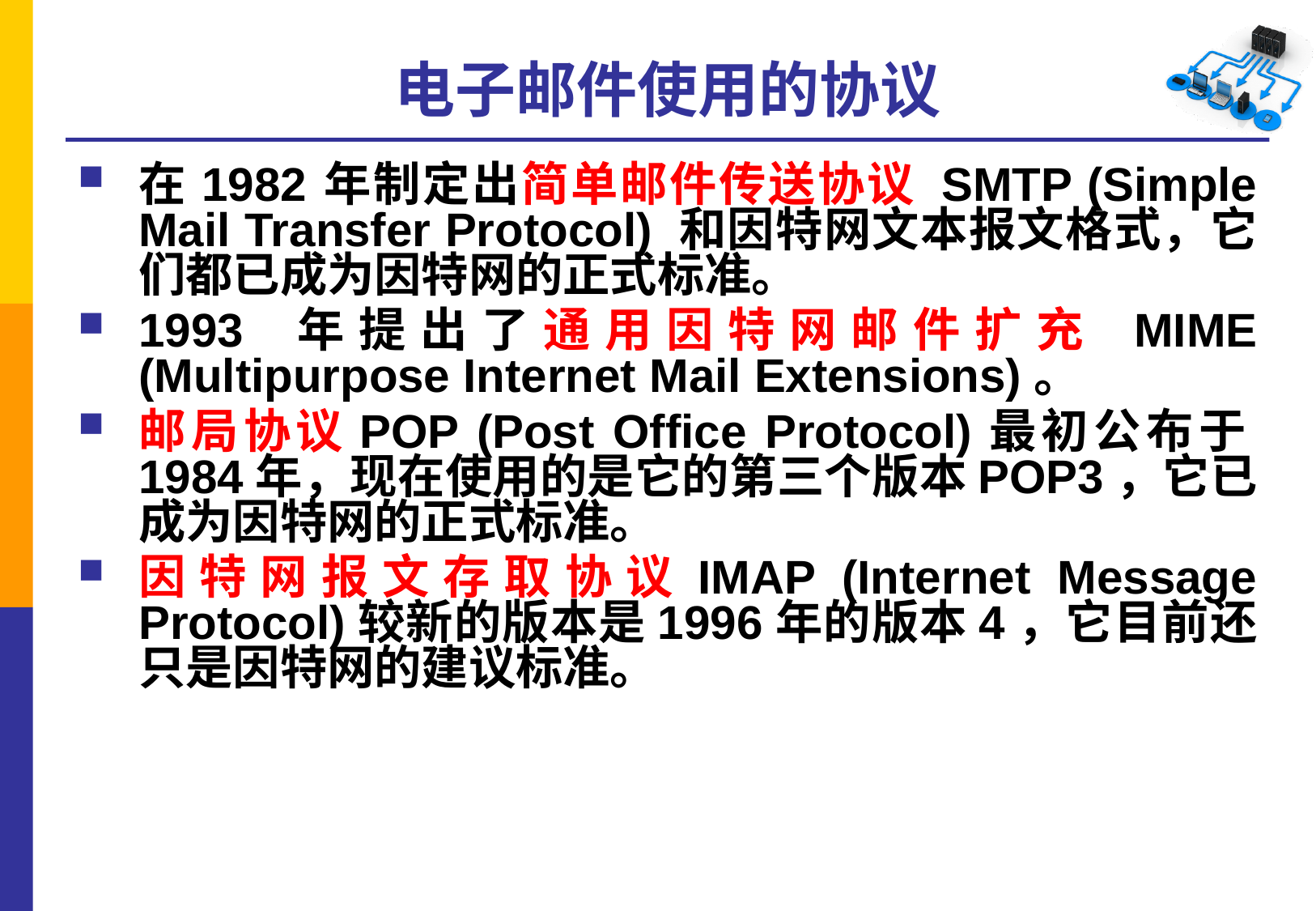

# 电子邮件使用的协议
在 1982 年制定出简单邮件传送协议 SMTP (Simple Mail Transfer Protocol) 和因特网文本报文格式，它们都已成为因特网的正式标准。
1993 年提出了通用因特网邮件扩充 MIME (Multipurpose Internet Mail Extensions)。
邮局协议POP (Post Office Protocol)最初公布于1984年，现在使用的是它的第三个版本POP3，它已成为因特网的正式标准。
因特网报文存取协议IMAP (Internet Message Protocol)较新的版本是1996年的版本4，它目前还只是因特网的建议标准。